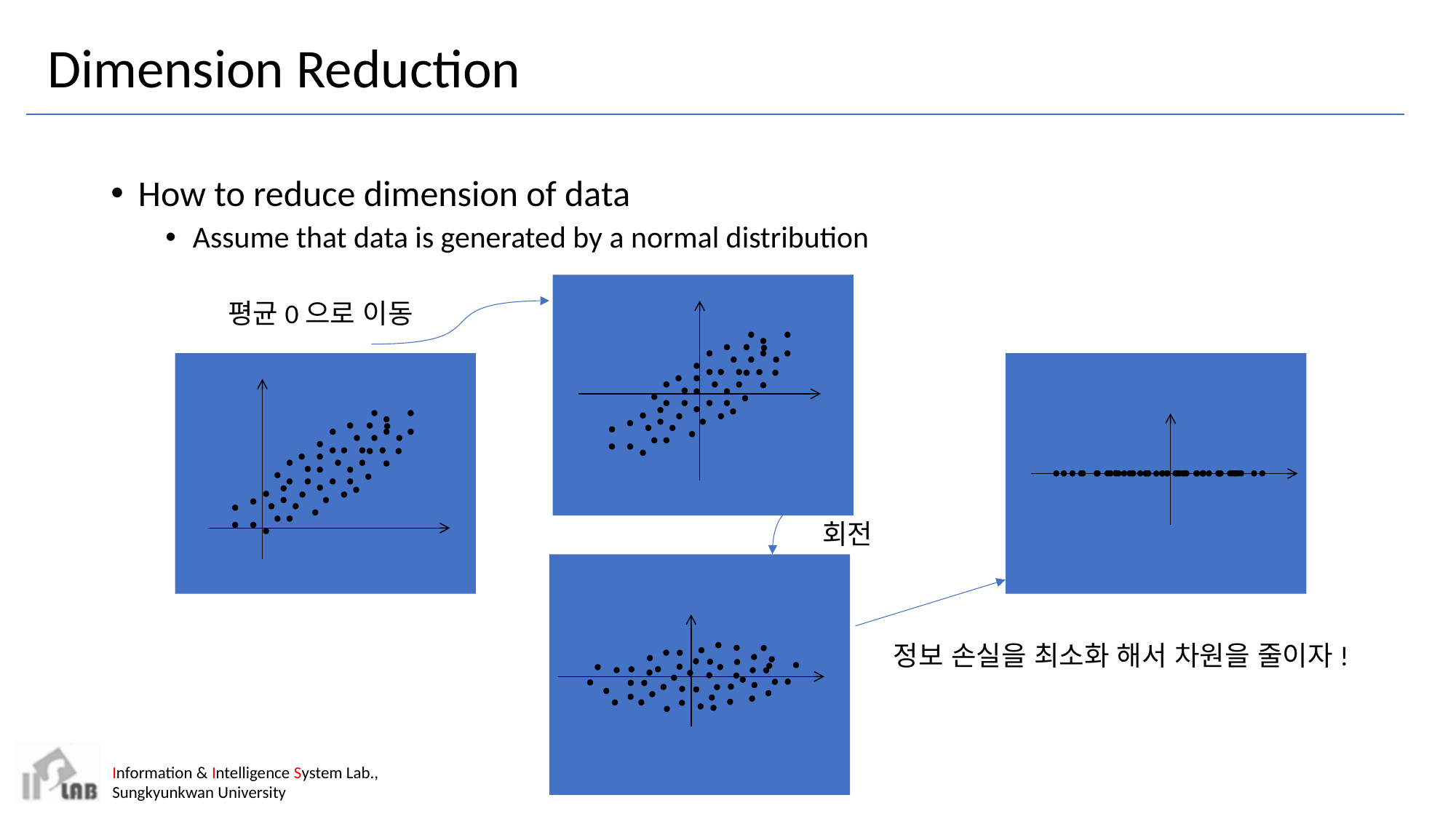

# Dimension Reduction
How to reduce dimension of data
Assume that data is generated by a normal distribution

평균0으로 이동

회전

정보 손실을 최소화 해서 차원을 줄이자!